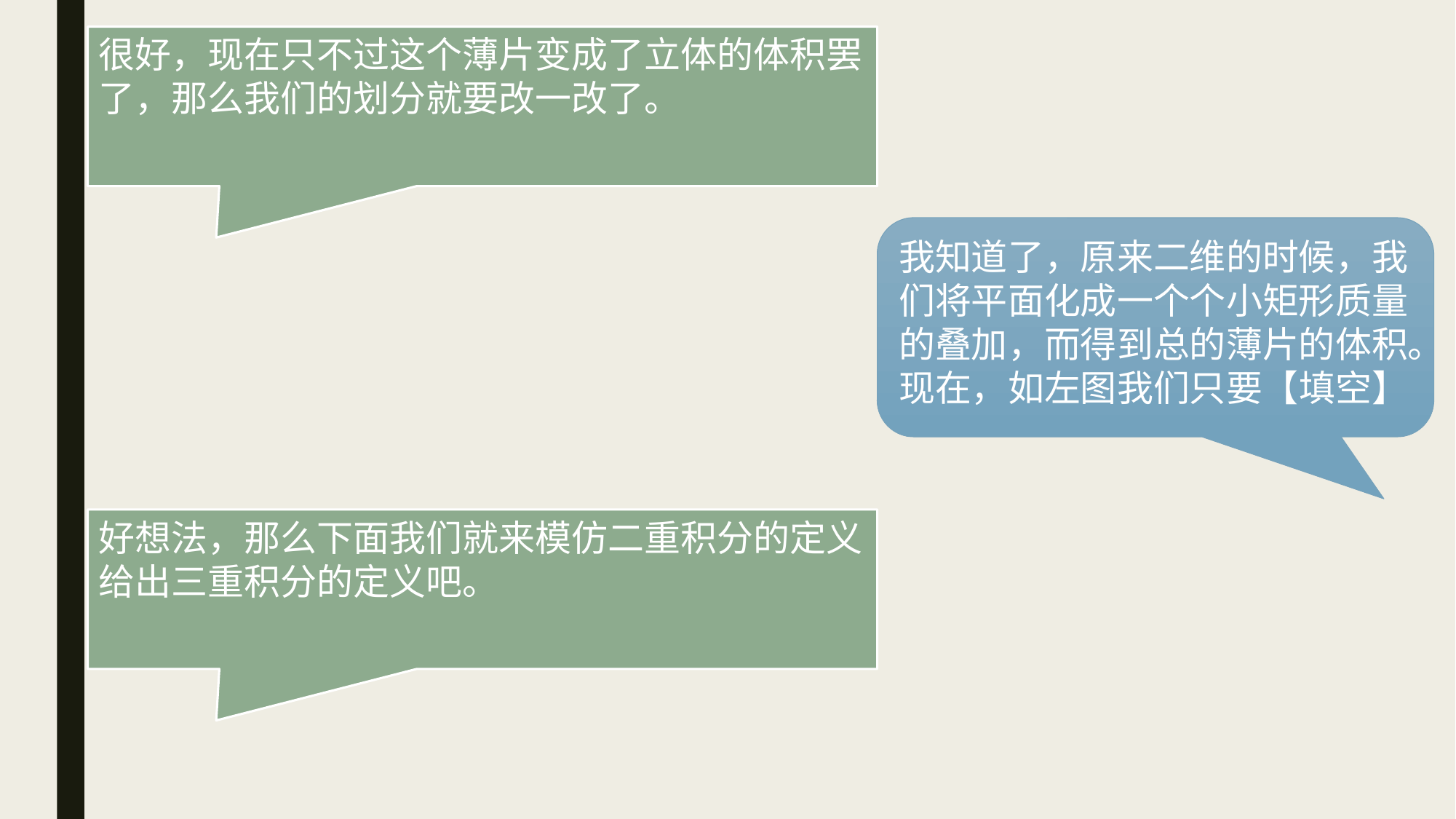

很好，现在只不过这个薄片变成了立体的体积罢了，那么我们的划分就要改一改了。
我知道了，原来二维的时候，我们将平面化成一个个小矩形质量的叠加，而得到总的薄片的体积。现在，如左图我们只要【填空】
好想法，那么下面我们就来模仿二重积分的定义给出三重积分的定义吧。